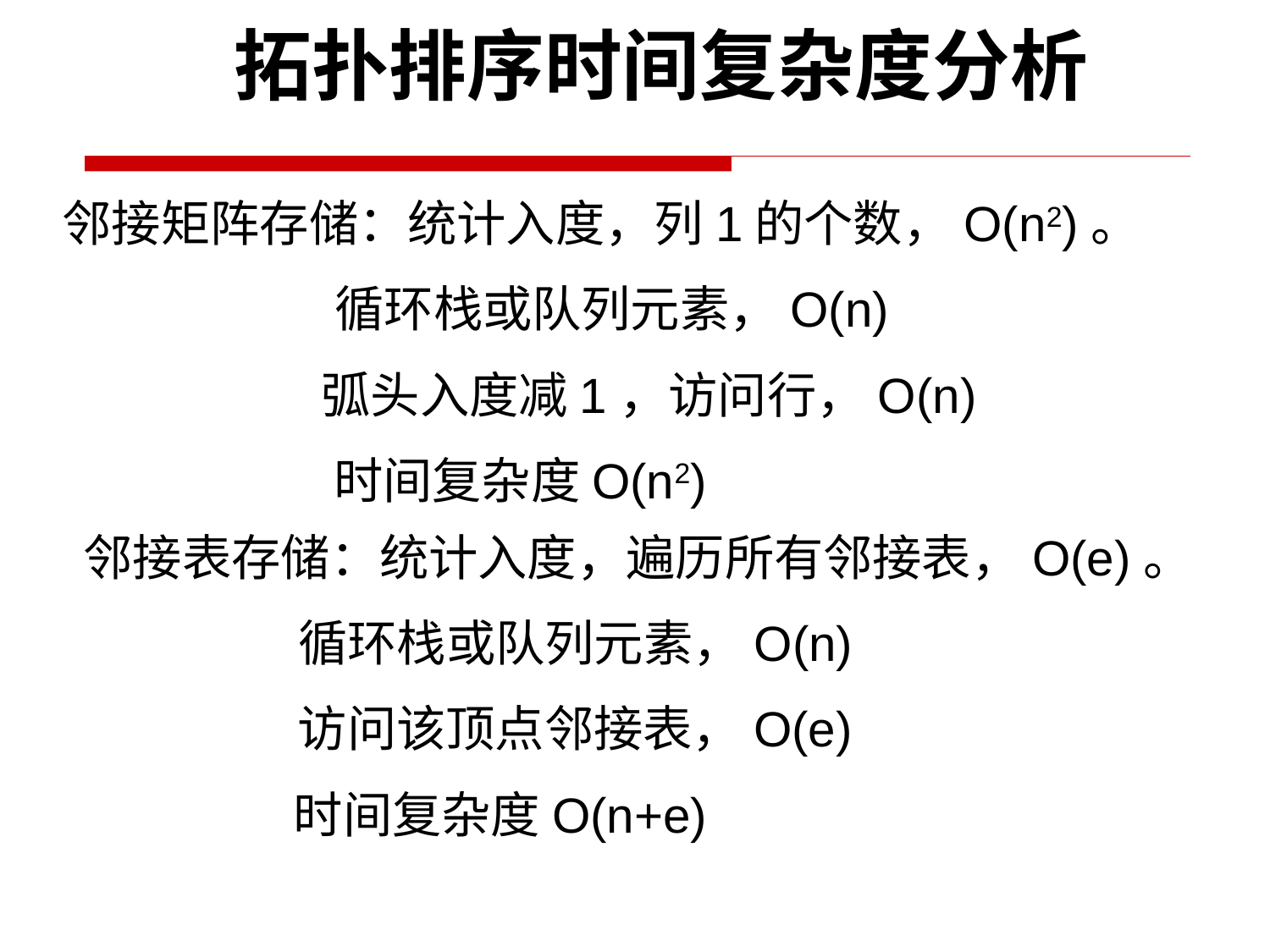

拓扑排序时间复杂度分析
 邻接矩阵存储：统计入度，列1的个数，O(n2)。
               循环栈或队列元素，O(n)
               弧头入度减1，访问行，O(n)
               时间复杂度O(n2)
 邻接表存储：统计入度，遍历所有邻接表，O(e)。
             循环栈或队列元素，O(n)
             访问该顶点邻接表，O(e)
             时间复杂度O(n+e)